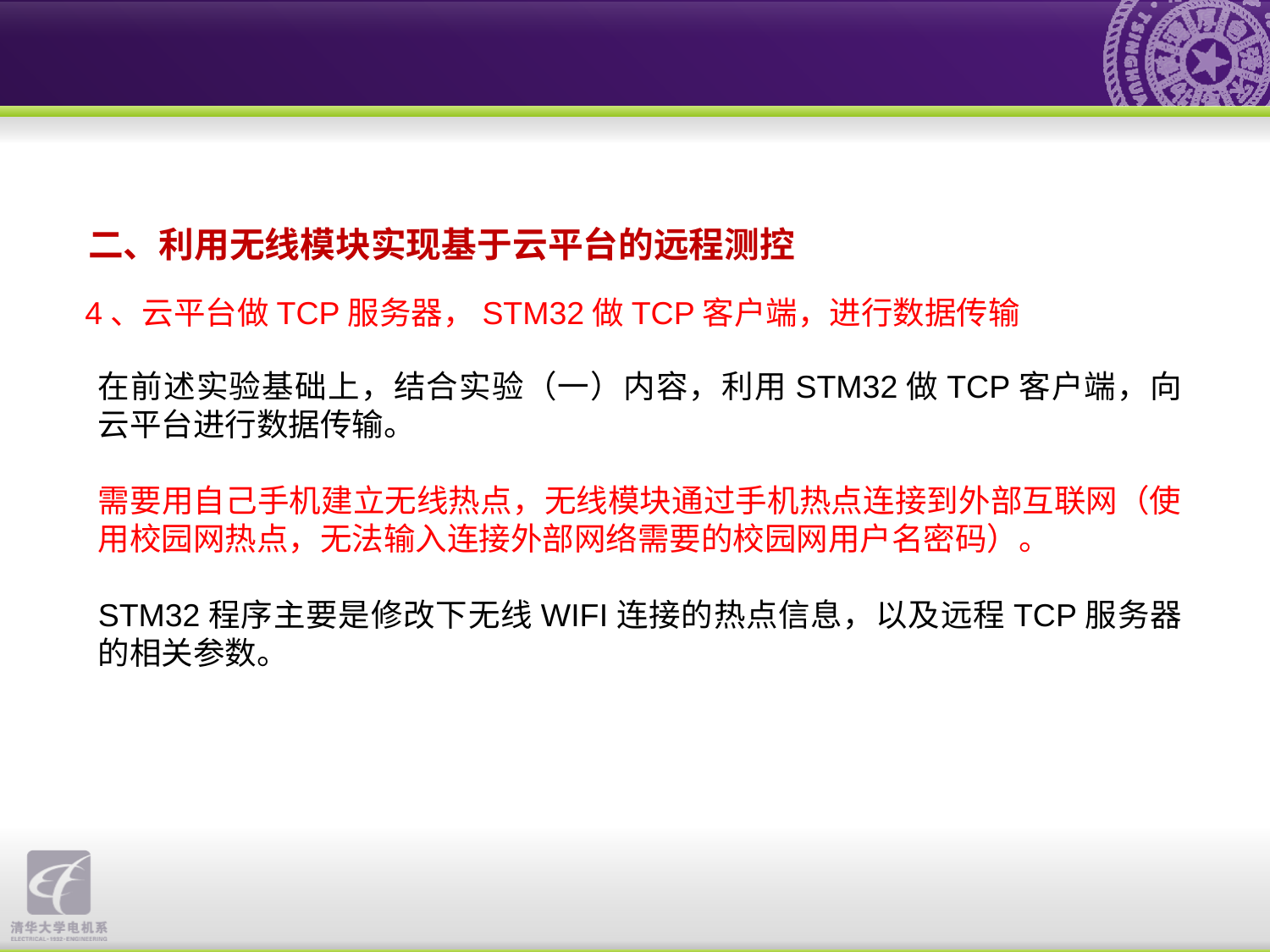

二、利用无线模块实现基于云平台的远程测控
4、云平台做TCP服务器，STM32做TCP客户端，进行数据传输
在前述实验基础上，结合实验（一）内容，利用STM32做TCP客户端，向云平台进行数据传输。

需要用自己手机建立无线热点，无线模块通过手机热点连接到外部互联网（使用校园网热点，无法输入连接外部网络需要的校园网用户名密码）。

STM32程序主要是修改下无线WIFI连接的热点信息，以及远程TCP服务器的相关参数。